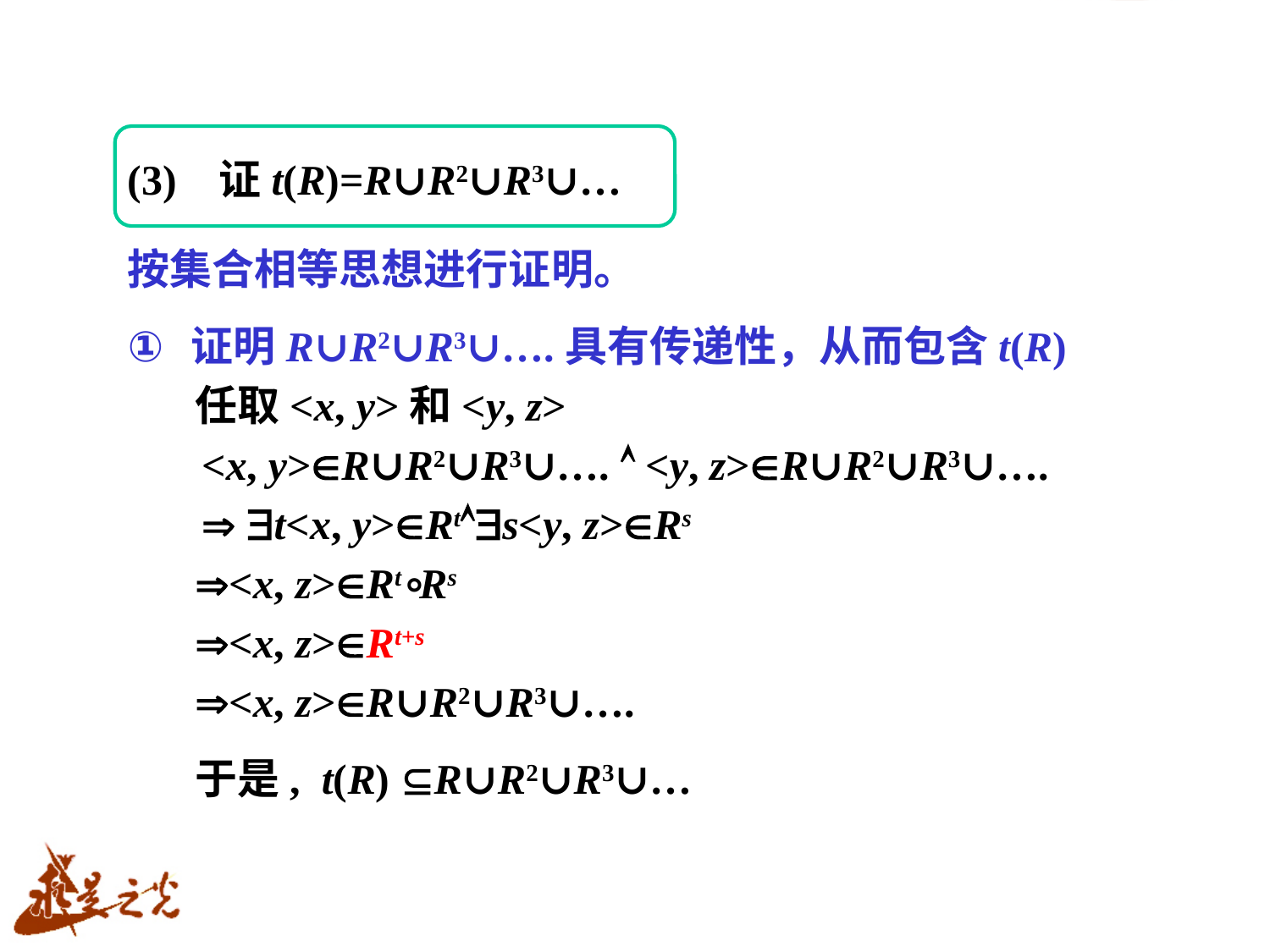

(3)   证t(R)=R∪R2∪R3∪…

按集合相等思想进行证明。
证明R∪R2∪R3∪….具有传递性，从而包含t(R)
      任取<x, y>和<y, z>
       <x, y>∈R∪R2∪R3∪…. ∧ <y, z>∈R∪R2∪R3∪….
       ⇒ ∃t<x, y>∈Rt∧∃s<y, z>∈Rs
           ⇒<x, z>∈Rt∘Rs
           ⇒<x, z>∈Rt+s
           ⇒<x, z>∈R∪R2∪R3∪….
      于是,  t(R) ⊆R∪R2∪R3∪…
16